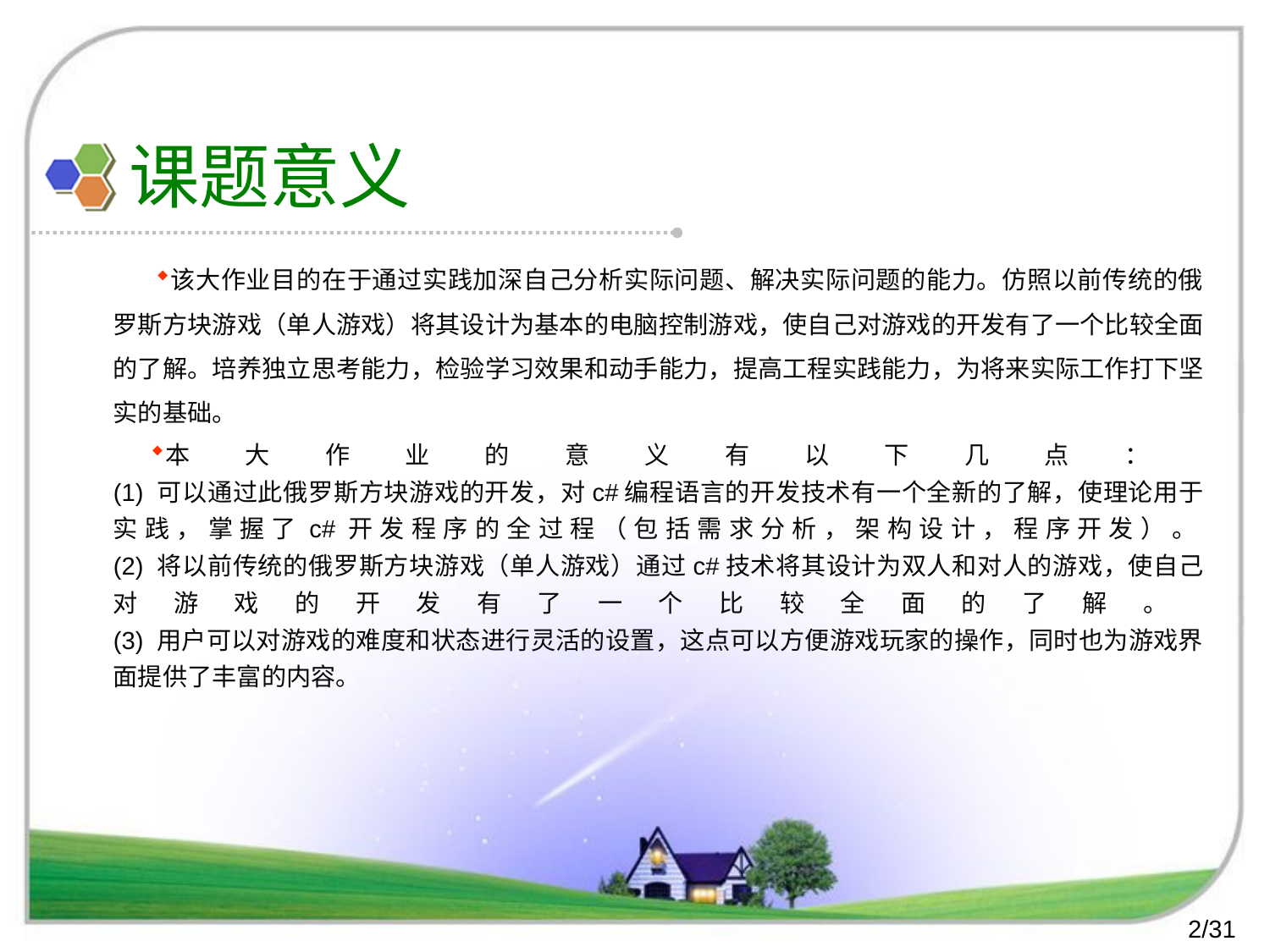

# 课题意义
该大作业目的在于通过实践加深自己分析实际问题、解决实际问题的能力。仿照以前传统的俄罗斯方块游戏（单人游戏）将其设计为基本的电脑控制游戏，使自己对游戏的开发有了一个比较全面的了解。培养独立思考能力，检验学习效果和动手能力，提高工程实践能力，为将来实际工作打下坚实的基础。
本大作业的意义有以下几点：
(1) 可以通过此俄罗斯方块游戏的开发，对c#编程语言的开发技术有一个全新的了解，使理论用于实践，掌握了c#开发程序的全过程（包括需求分析，架构设计，程序开发）。
(2) 将以前传统的俄罗斯方块游戏（单人游戏）通过c#技术将其设计为双人和对人的游戏，使自己对游戏的开发有了一个比较全面的了解。
(3) 用户可以对游戏的难度和状态进行灵活的设置，这点可以方便游戏玩家的操作，同时也为游戏界面提供了丰富的内容。

2/31